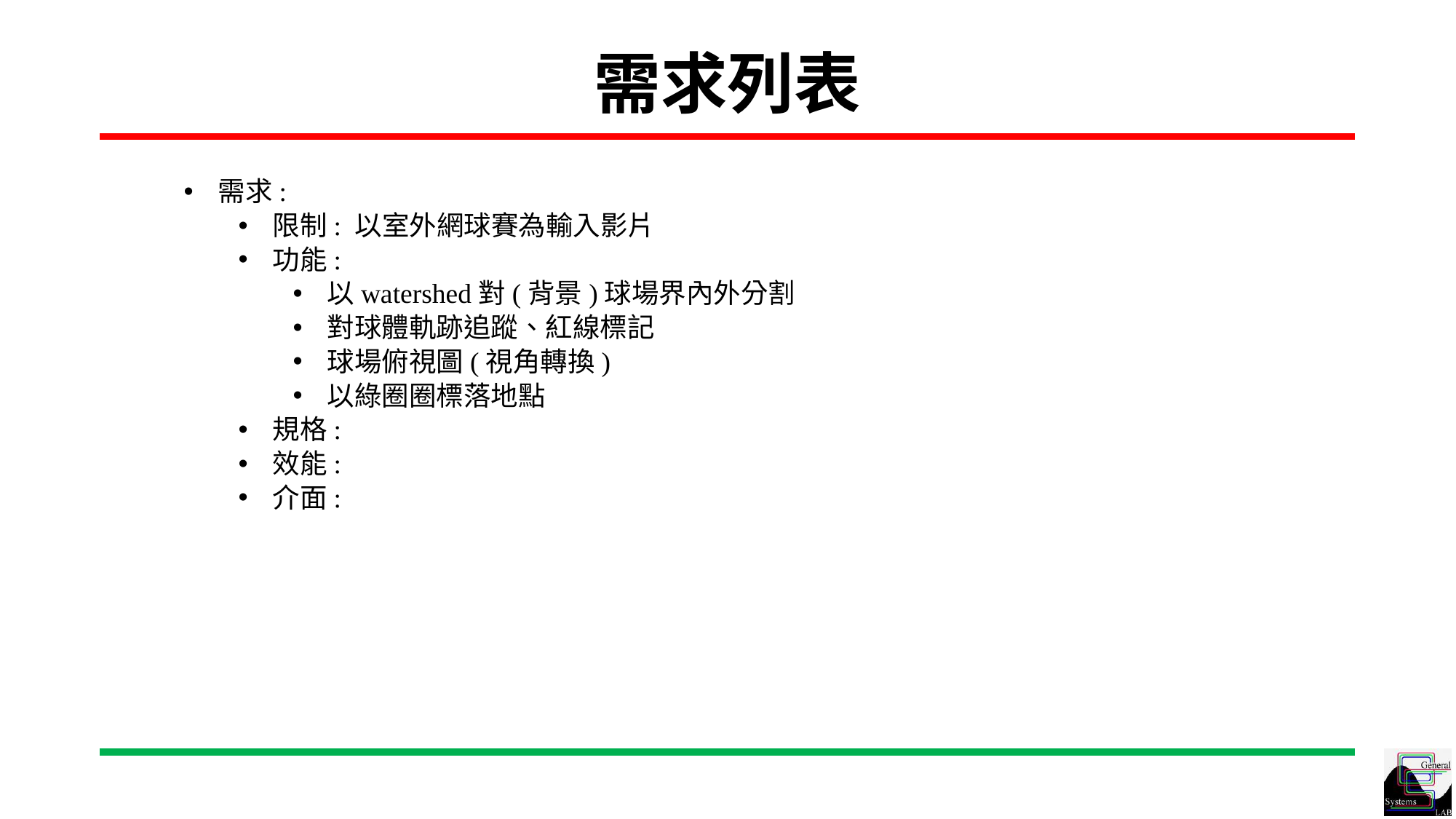

# 需求列表
需求:
限制: 以室外網球賽為輸入影片
功能:
以watershed對(背景)球場界內外分割
對球體軌跡追蹤、紅線標記
球場俯視圖(視角轉換)
以綠圈圈標落地點
規格:
效能:
介面: